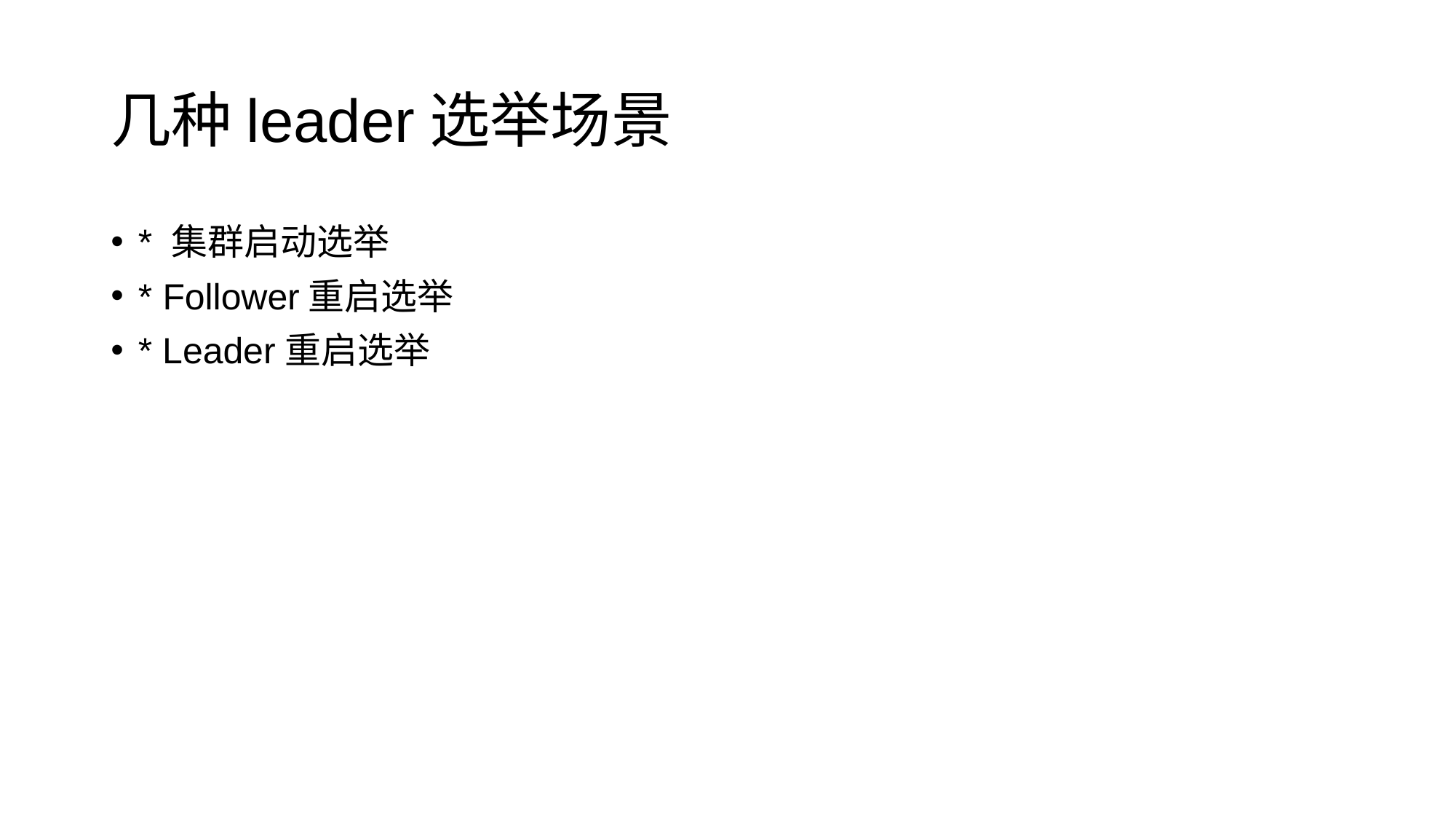

# 几种leader选举场景
* 集群启动选举
* Follower重启选举
* Leader重启选举